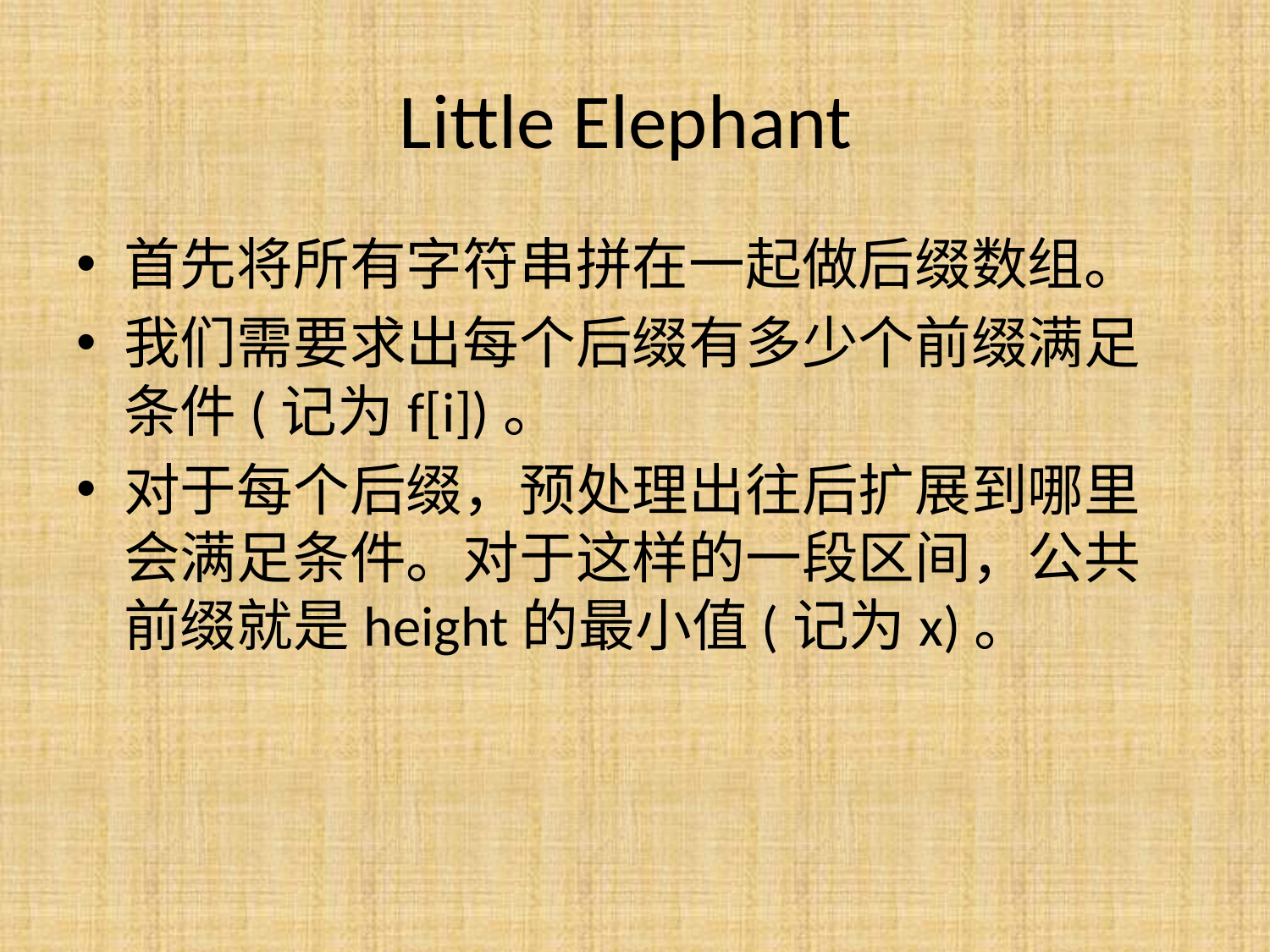

# Little Elephant
首先将所有字符串拼在一起做后缀数组。
我们需要求出每个后缀有多少个前缀满足条件(记为f[i])。
对于每个后缀，预处理出往后扩展到哪里会满足条件。对于这样的一段区间，公共前缀就是height的最小值(记为x)。